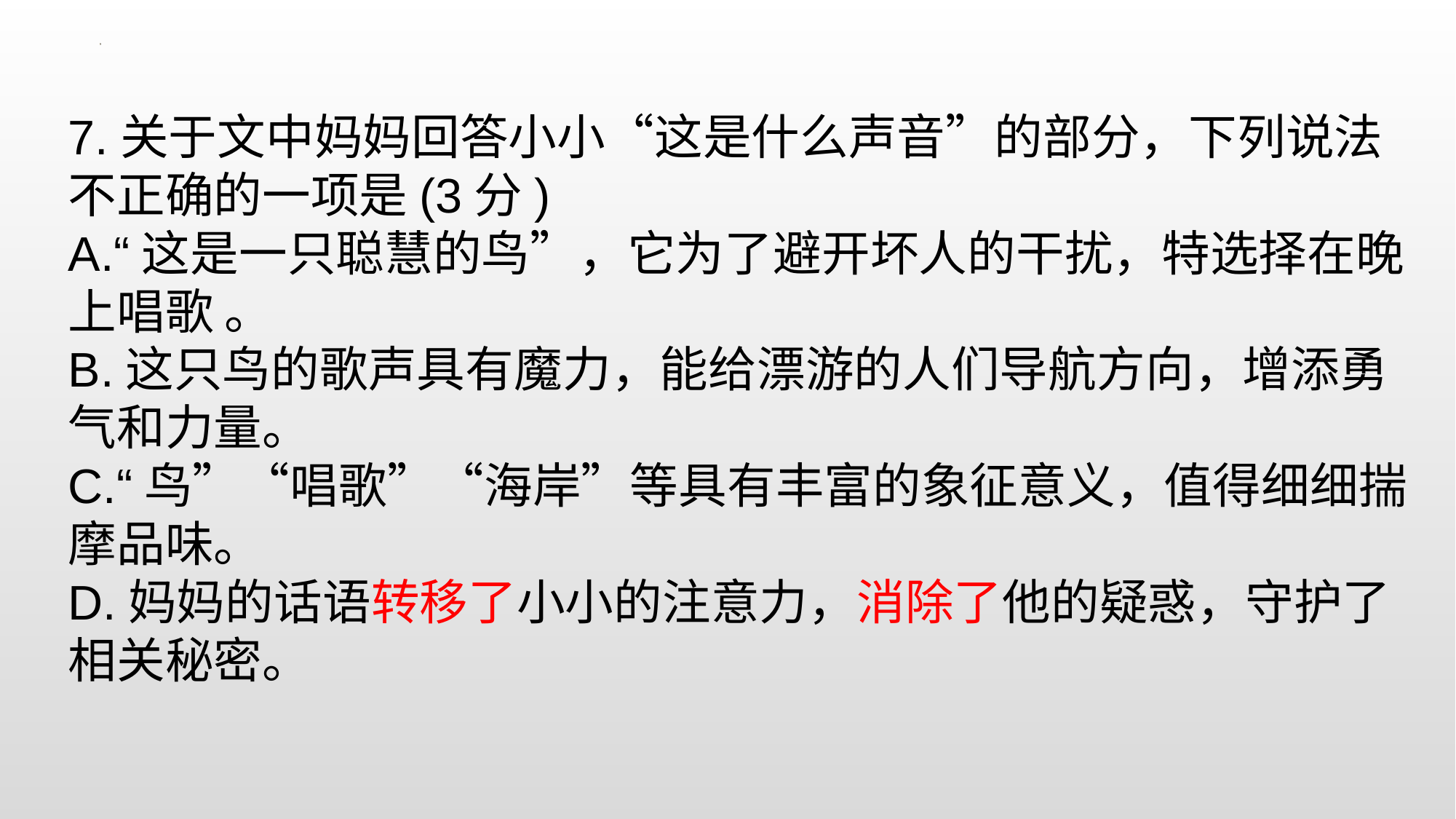

7.关于文中妈妈回答小小“这是什么声音”的部分，下列说法不正确的一项是(3分)A.“这是一只聪慧的鸟”，它为了避开坏人的干扰，特选择在晚上唱歌 。B.这只鸟的歌声具有魔力，能给漂游的人们导航方向，增添勇气和力量。C.“鸟”“唱歌”“海岸”等具有丰富的象征意义，值得细细揣摩品味。D.妈妈的话语转移了小小的注意力，消除了他的疑惑，守护了相关秘密。